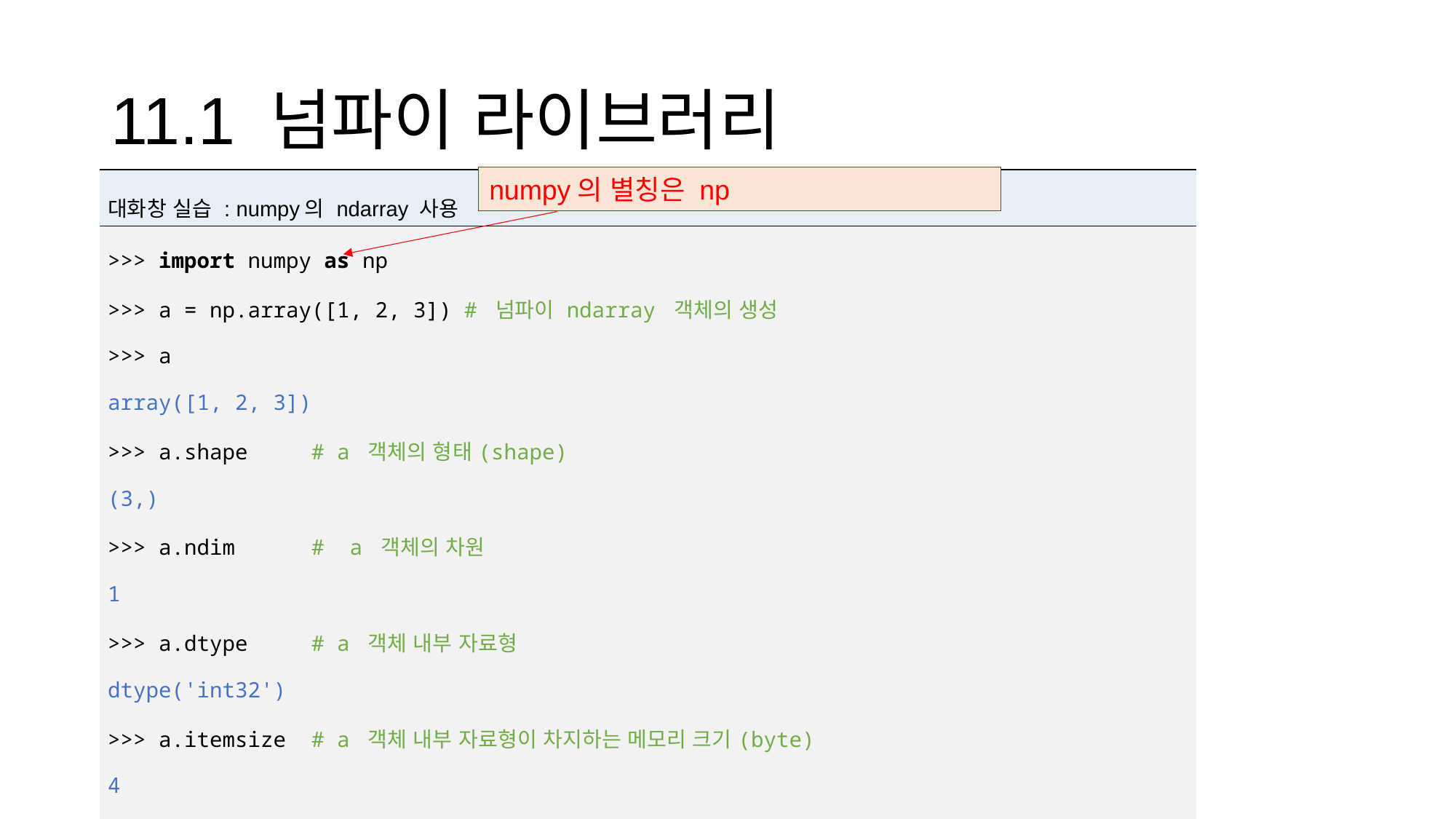

# 11.1 넘파이 라이브러리
numpy의 별칭은 np
| 대화창 실습 : numpy의 ndarray 사용 |
| --- |
| >>> import numpy as np >>> a = np.array([1, 2, 3]) # 넘파이 ndarray 객체의 생성 >>> a array([1, 2, 3]) >>> a.shape # a 객체의 형태(shape) (3,) >>> a.ndim # a 객체의 차원 1 >>> a.dtype # a 객체 내부 자료형 dtype('int32') >>> a.itemsize # a 객체 내부 자료형이 차지하는 메모리 크기(byte) 4 >>> a.size # a 객체의 전체 크기(항목의 수) 3 |